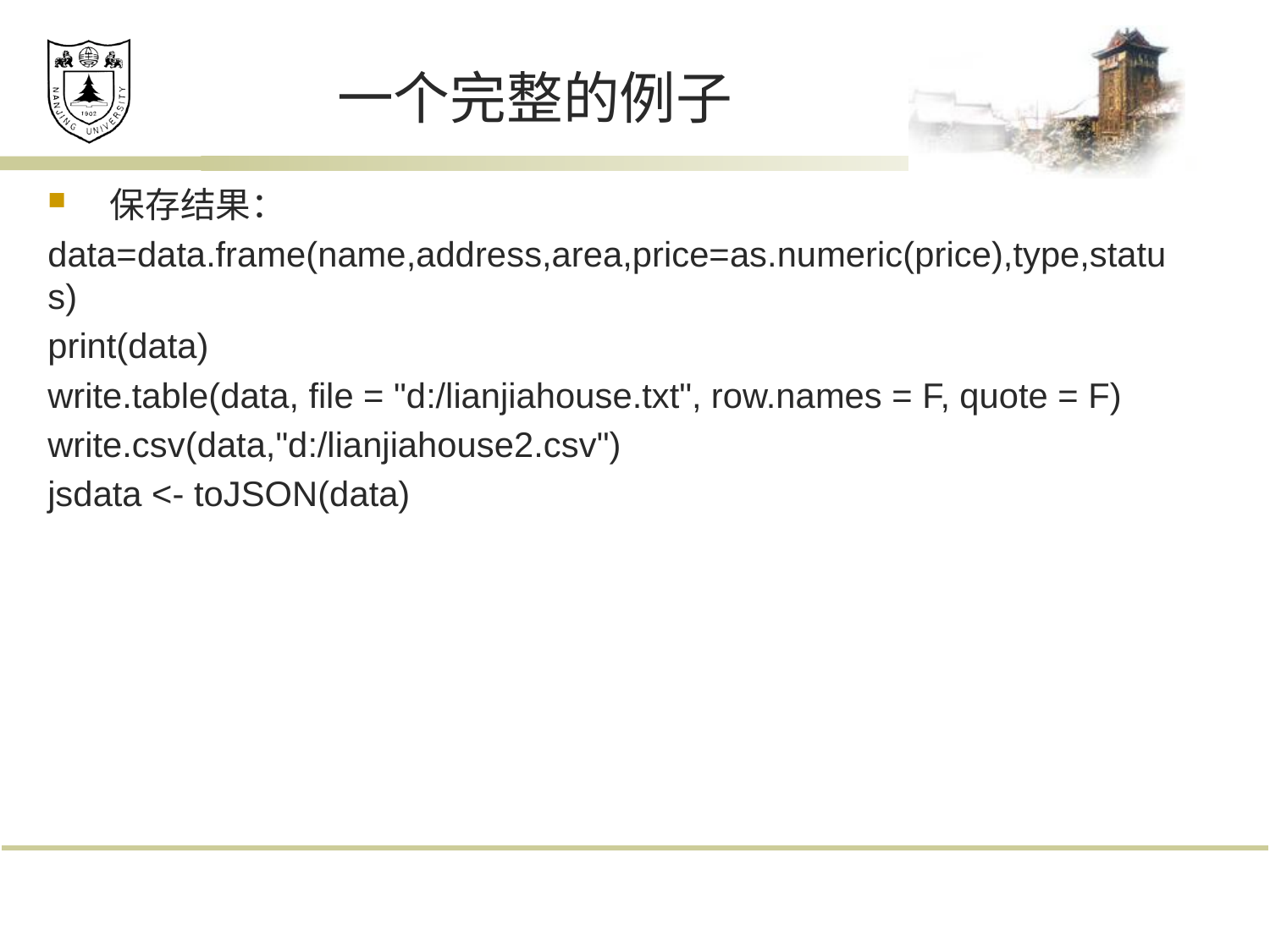

# 一个完整的例子
保存结果：
data=data.frame(name,address,area,price=as.numeric(price),type,status)
print(data)
write.table(data, file = "d:/lianjiahouse.txt", row.names = F, quote = F)
write.csv(data,"d:/lianjiahouse2.csv")
jsdata <- toJSON(data)